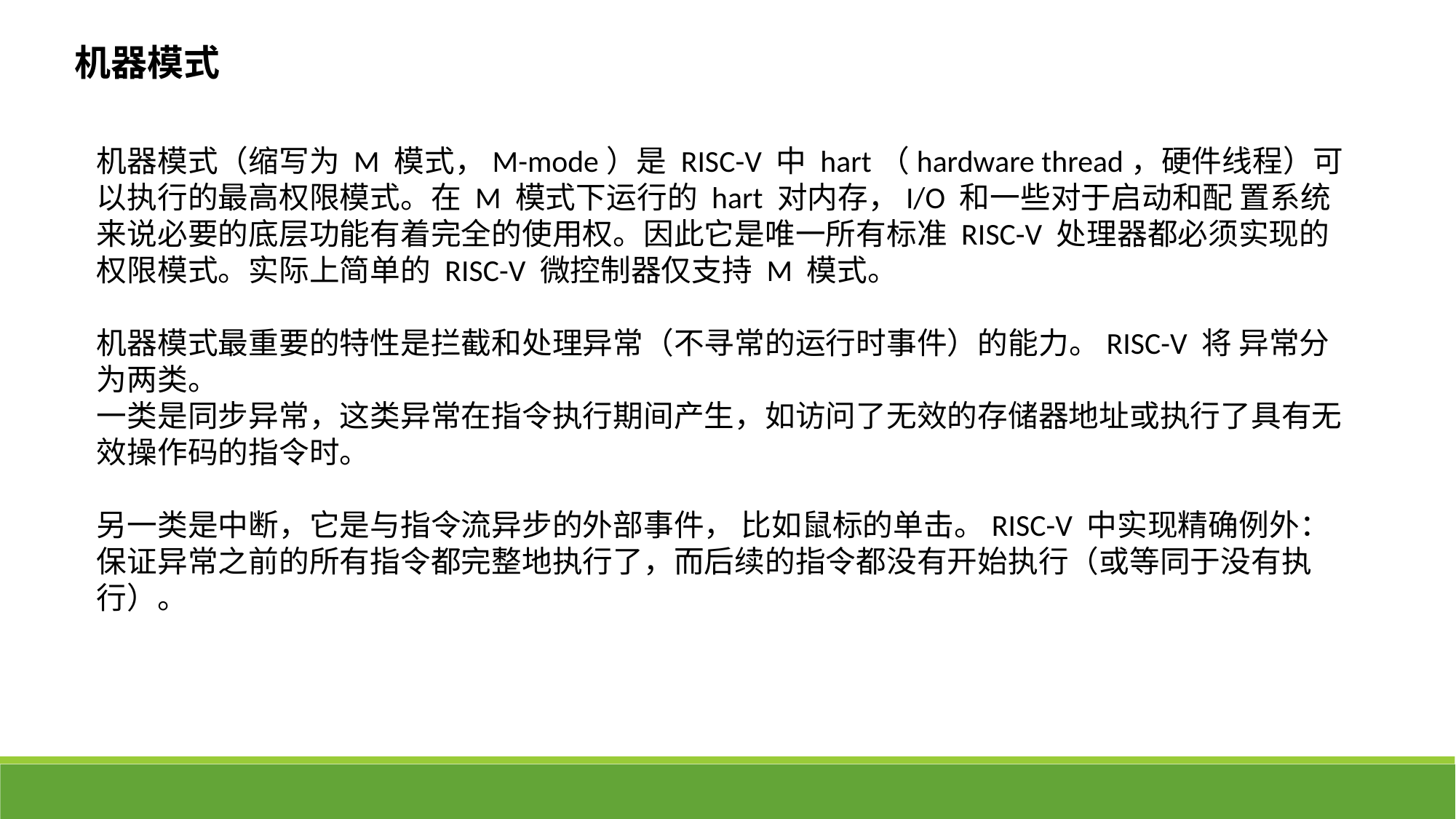

机器模式
机器模式（缩写为 M 模式，M-mode）是 RISC-V 中 hart（hardware thread，硬件线程）可以执行的最高权限模式。在 M 模式下运行的 hart 对内存，I/O 和一些对于启动和配 置系统来说必要的底层功能有着完全的使用权。因此它是唯一所有标准 RISC-V 处理器都必须实现的权限模式。实际上简单的 RISC-V 微控制器仅支持 M 模式。

机器模式最重要的特性是拦截和处理异常（不寻常的运行时事件）的能力。RISC-V 将 异常分为两类。
一类是同步异常，这类异常在指令执行期间产生，如访问了无效的存储器地址或执行了具有无效操作码的指令时。

另一类是中断，它是与指令流异步的外部事件， 比如鼠标的单击。RISC-V 中实现精确例外：保证异常之前的所有指令都完整地执行了，而后续的指令都没有开始执行（或等同于没有执行）。